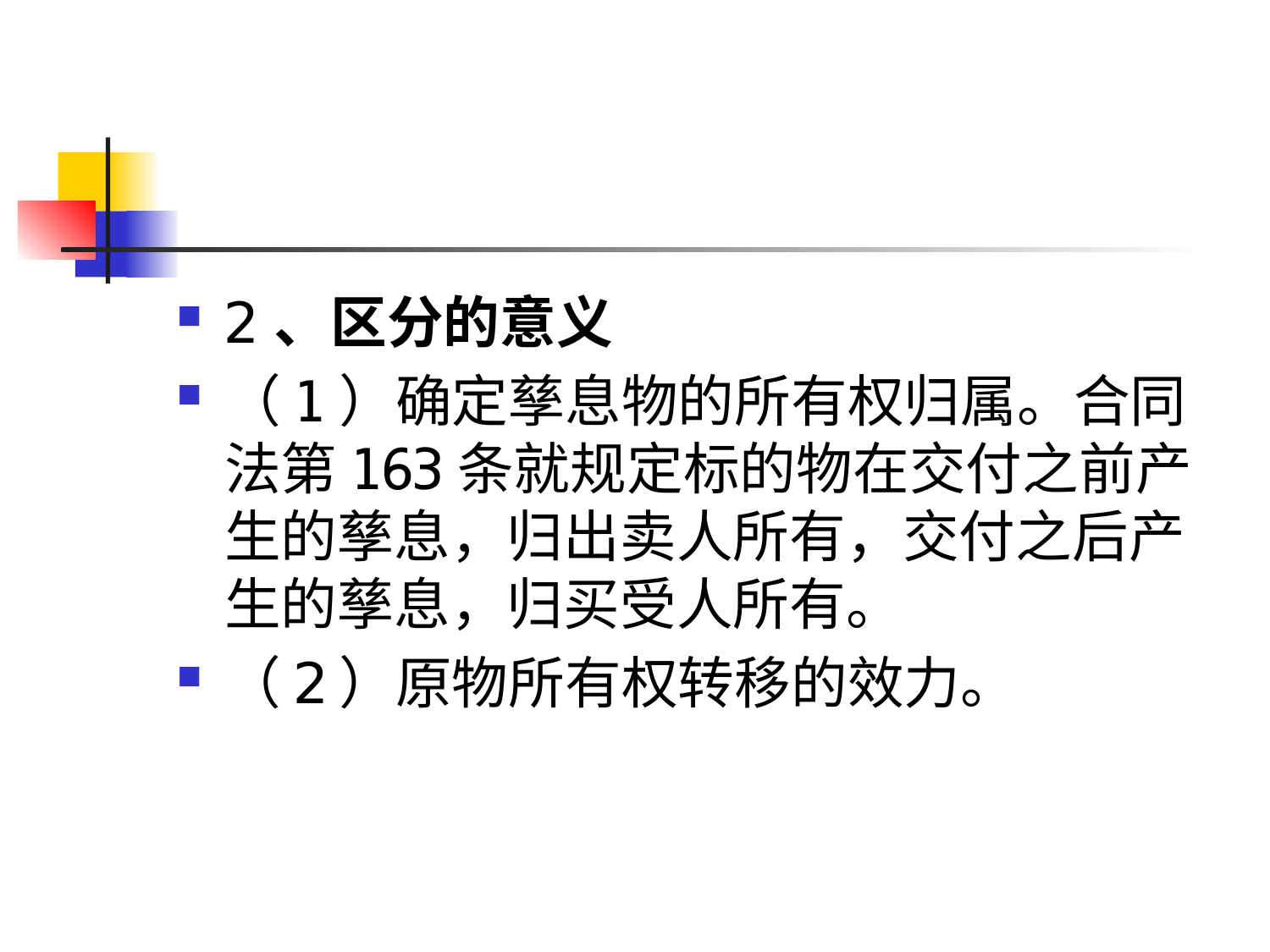

#
2、区分的意义
（1）确定孳息物的所有权归属。合同法第163条就规定标的物在交付之前产生的孳息，归出卖人所有，交付之后产生的孳息，归买受人所有。
（2）原物所有权转移的效力。